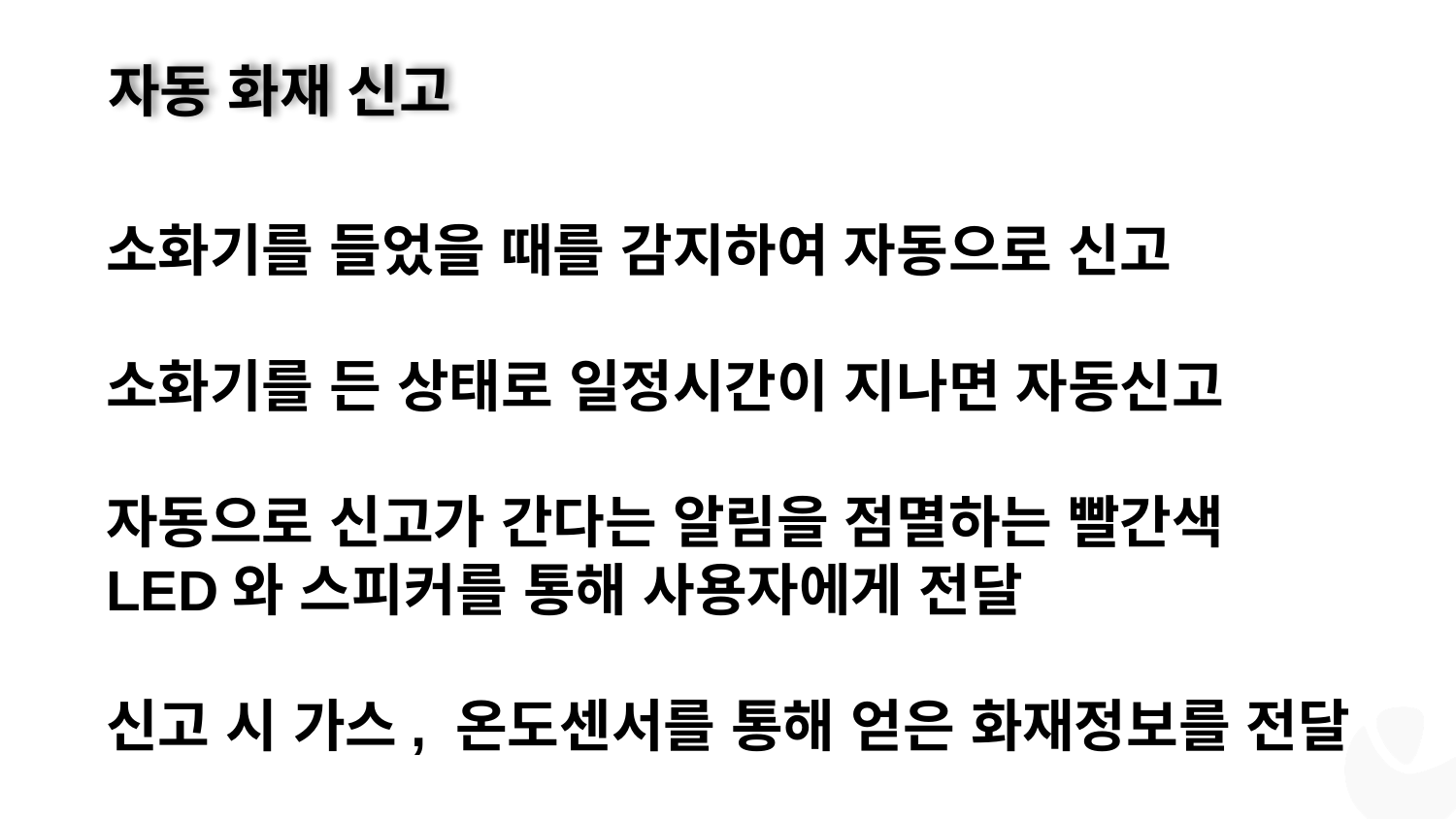

자동 화재 신고
# 소화기를 들었을 때를 감지하여 자동으로 신고 소화기를 든 상태로 일정시간이 지나면 자동신고 자동으로 신고가 간다는 알림을 점멸하는 빨간색 LED와 스피커를 통해 사용자에게 전달 신고 시 가스, 온도센서를 통해 얻은 화재정보를 전달